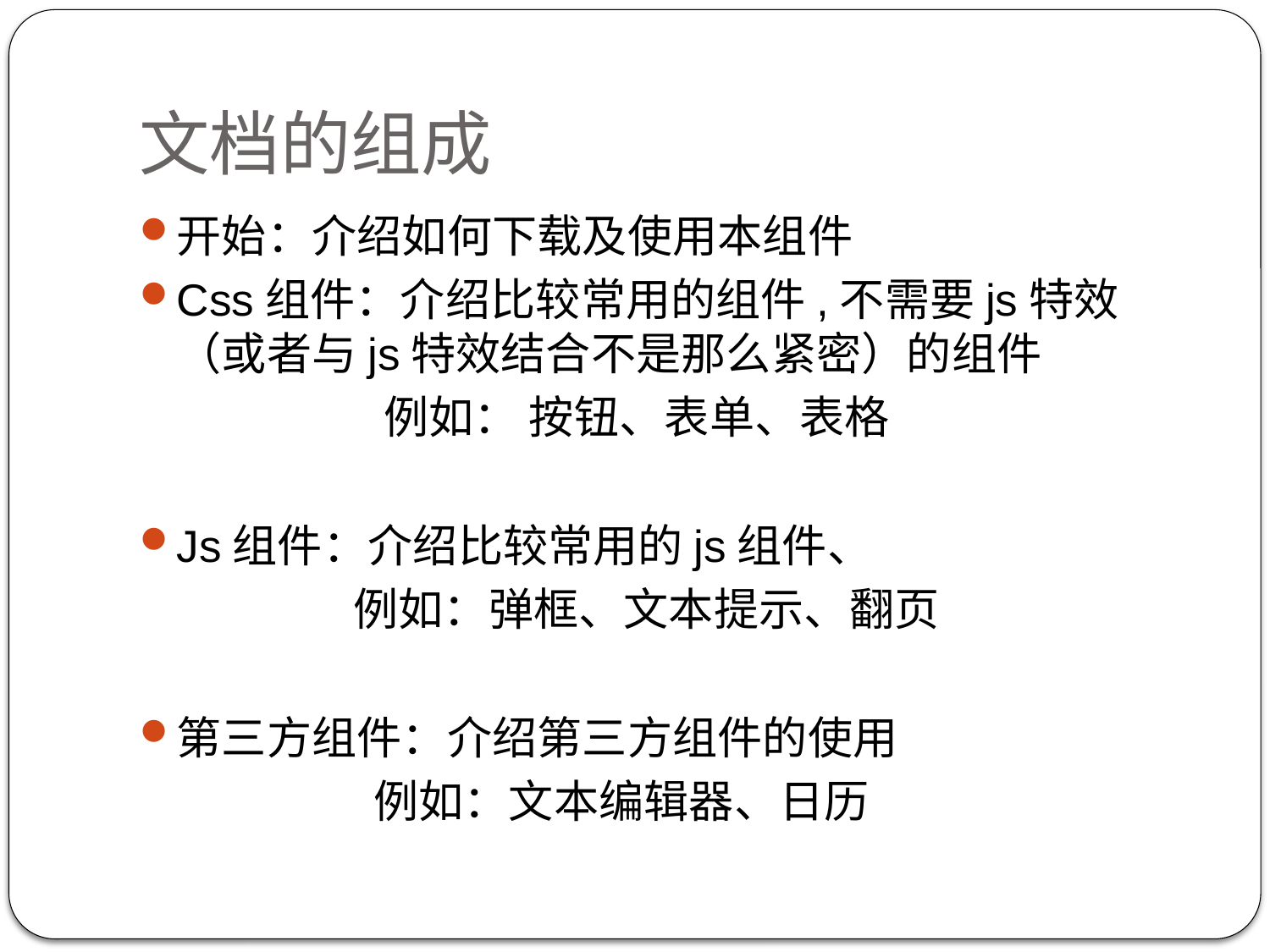

# 文档的组成
开始：介绍如何下载及使用本组件
Css组件：介绍比较常用的组件,不需要js特效（或者与js特效结合不是那么紧密）的组件
                       例如： 按钮、表单、表格

Js组件：介绍比较常用的js组件、
                    例如：弹框、文本提示、翻页

第三方组件：介绍第三方组件的使用
                      例如：文本编辑器、日历